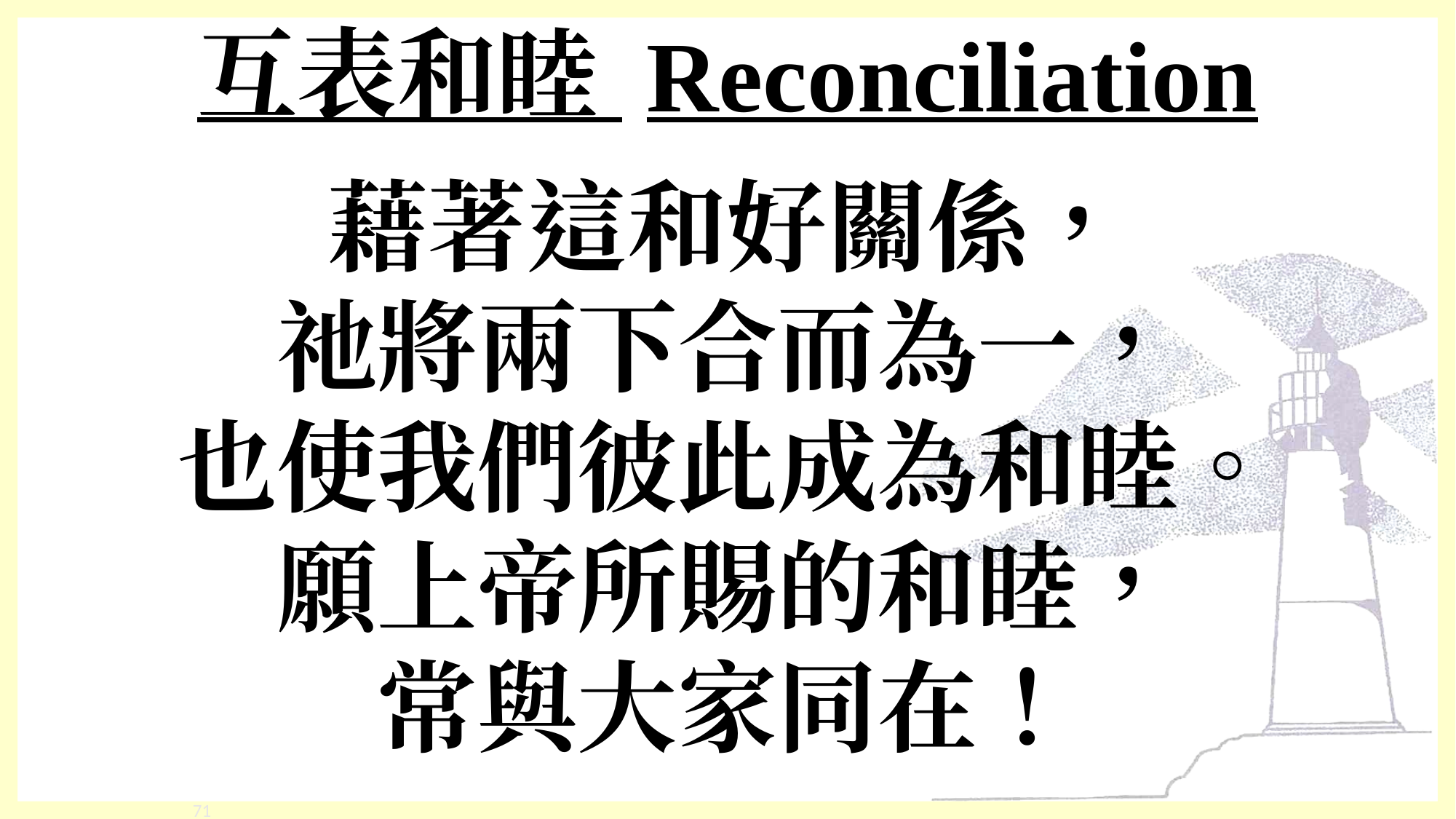

# 互表和睦 Reconciliation
藉著這和好關係，
祂將兩下合而為一，
也使我們彼此成為和睦。
願上帝所賜的和睦，
常與大家同在！
71